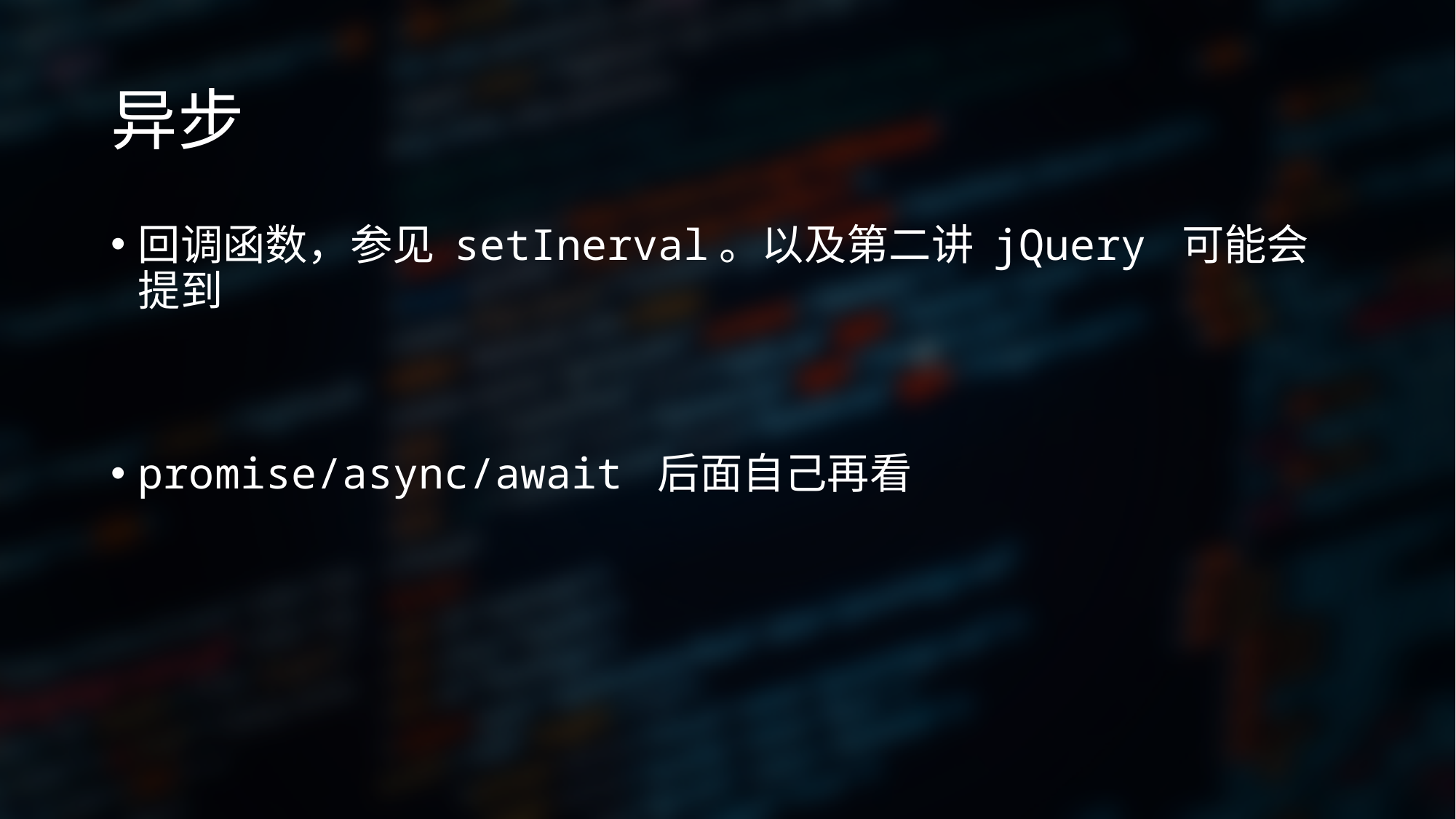

# 异步
回调函数，参见 setInerval。以及第二讲 jQuery 可能会提到

promise/async/await 后面自己再看